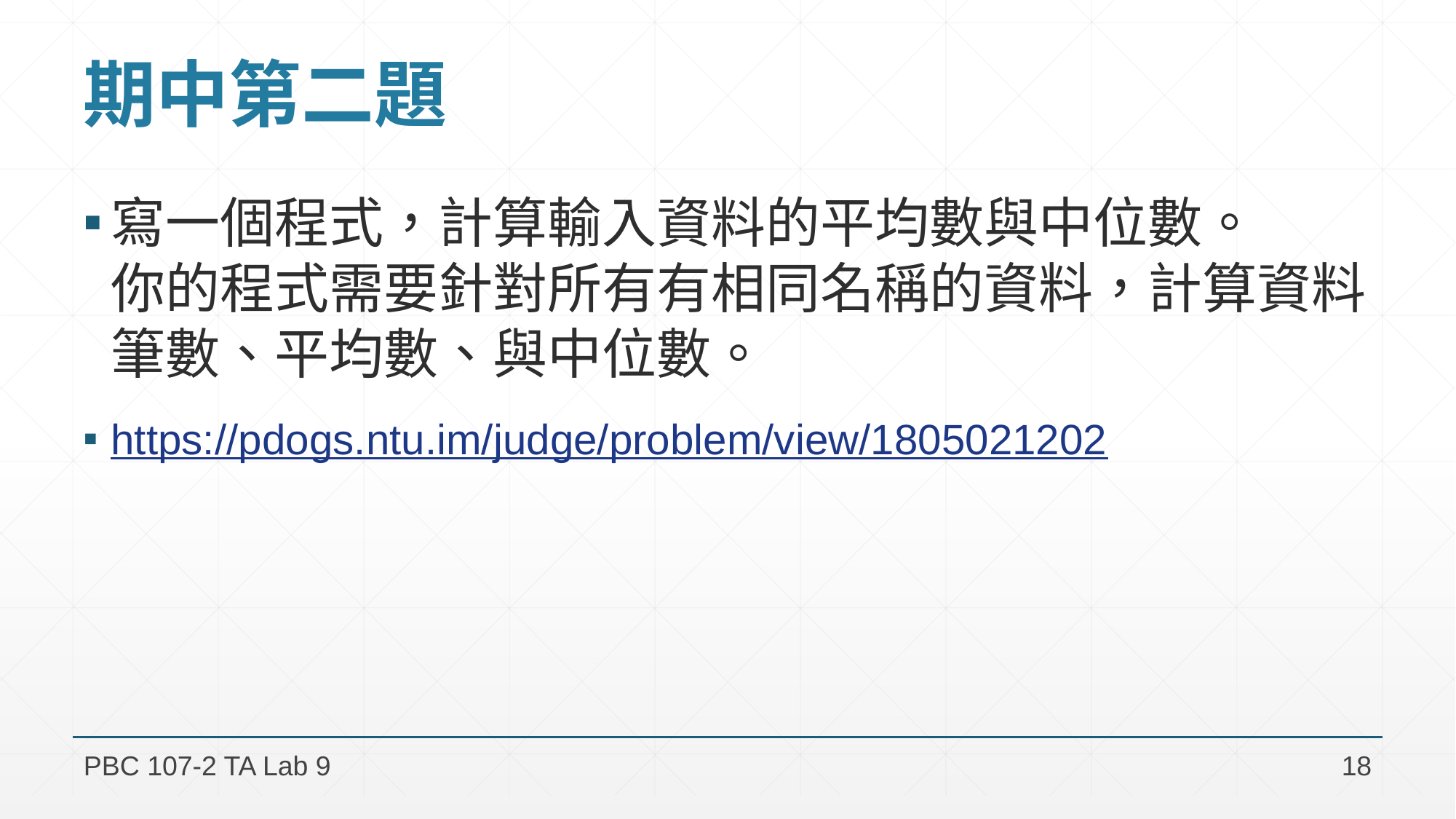

# 期中第二題
寫一個程式，計算輸入資料的平均數與中位數。
你的程式需要針對所有有相同名稱的資料，計算資料筆數、平均數、與中位數。
https://pdogs.ntu.im/judge/problem/view/1805021202
PBC 107-2 TA Lab 9
18